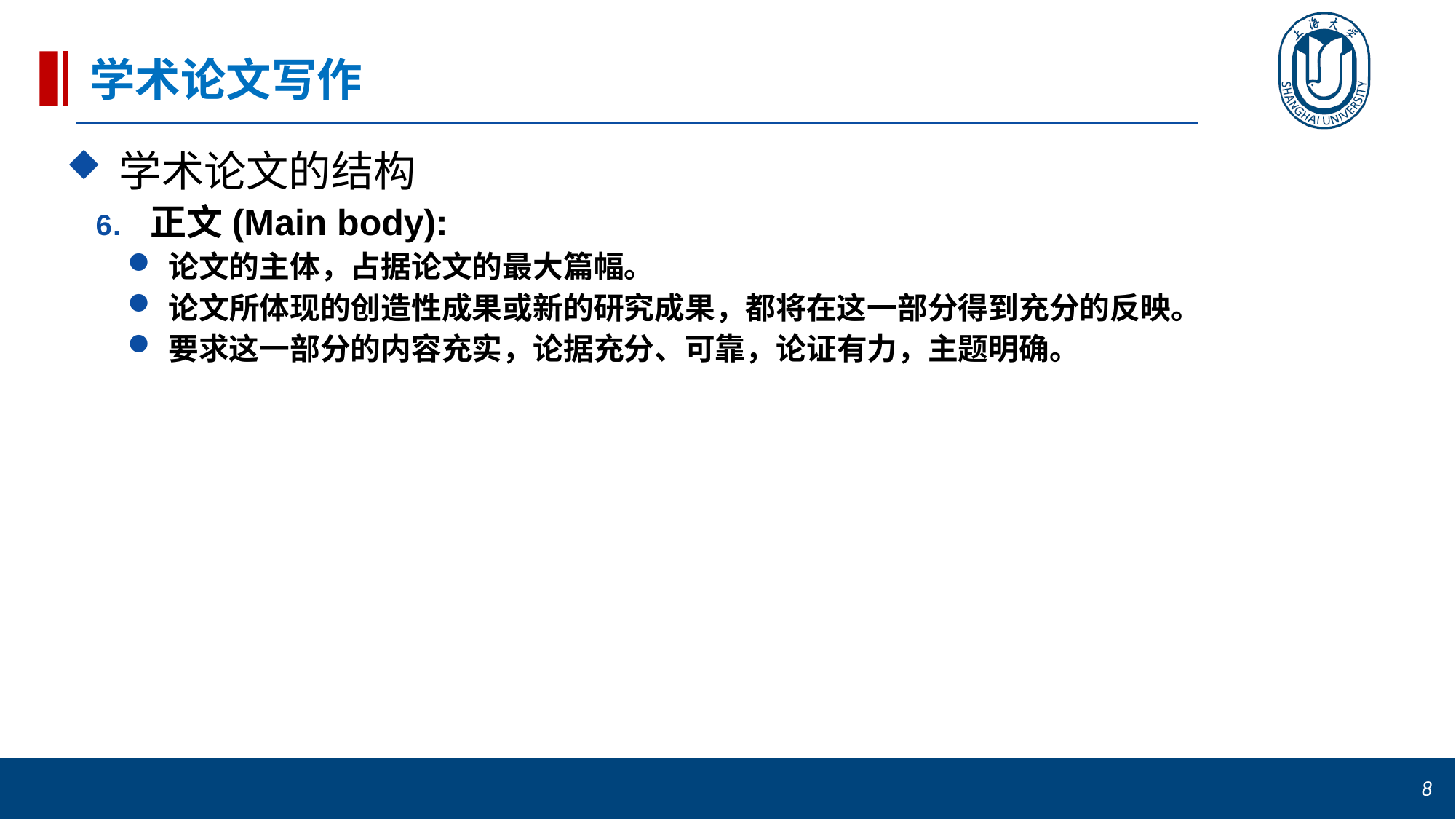

# 学术论文写作
学术论文的结构
正文(Main body):
论文的主体，占据论文的最大篇幅。
论文所体现的创造性成果或新的研究成果，都将在这一部分得到充分的反映。
要求这一部分的内容充实，论据充分、可靠，论证有力，主题明确。
8